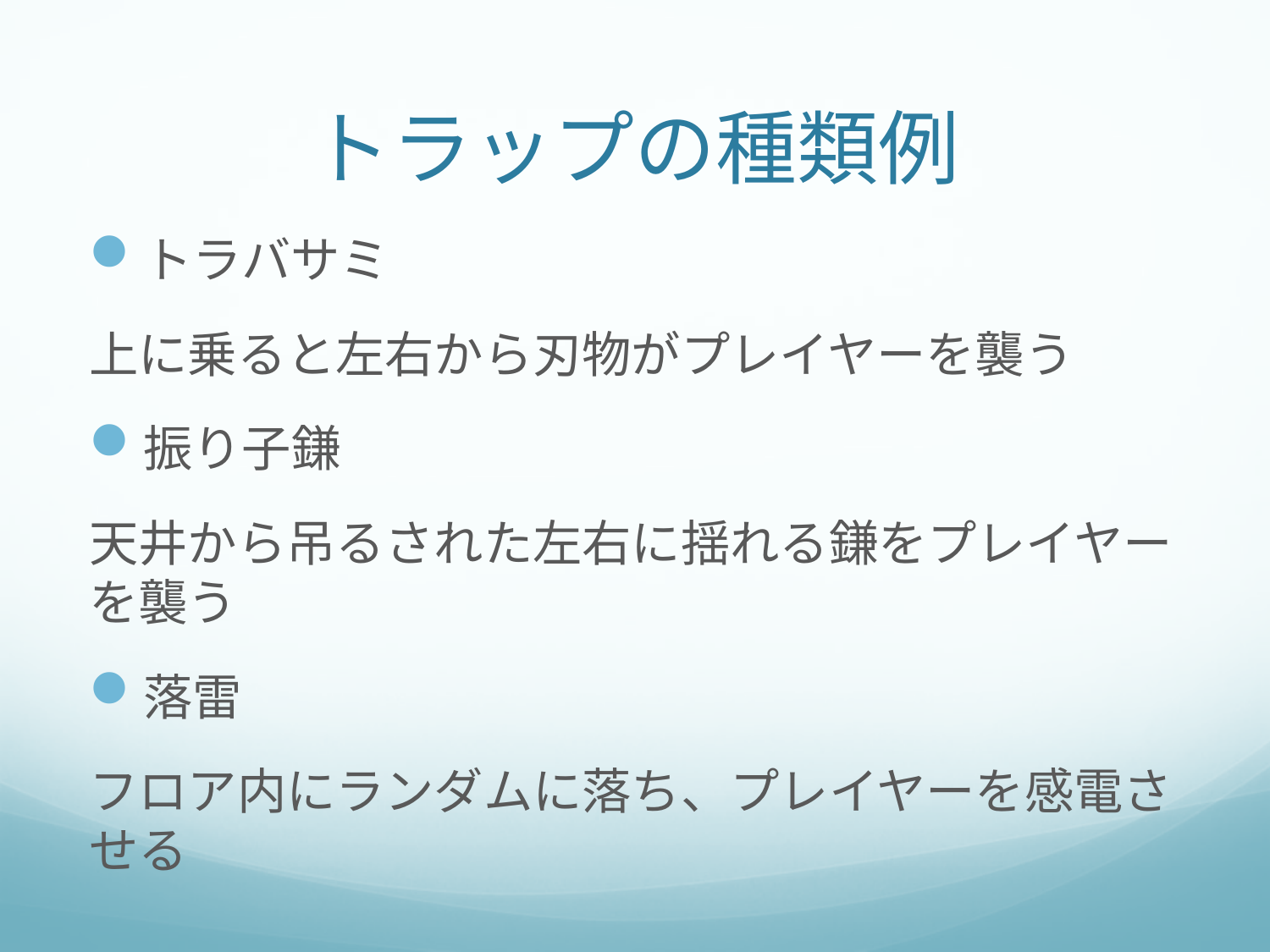

# トラップの種類例
トラバサミ
上に乗ると左右から刃物がプレイヤーを襲う
振り子鎌
天井から吊るされた左右に揺れる鎌をプレイヤーを襲う
落雷
フロア内にランダムに落ち、プレイヤーを感電させる